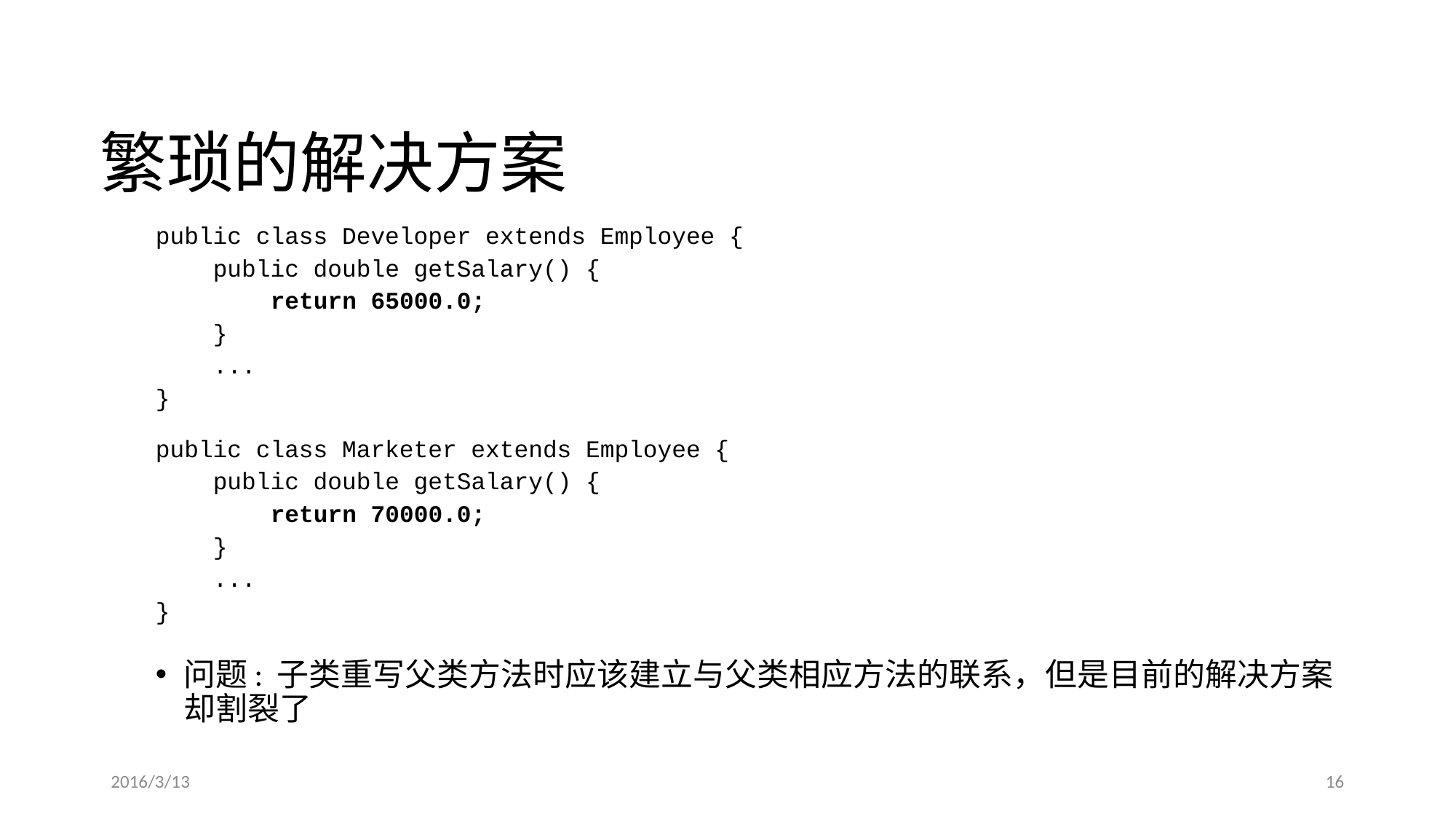

# 繁琐的解决方案
public class Developer extends Employee {
    public double getSalary() {
        return 65000.0;
    }
    ...
}

public class Marketer extends Employee {
    public double getSalary() {
        return 70000.0;
    }
    ...
}

问题: 子类重写父类方法时应该建立与父类相应方法的联系，但是目前的解决方案却割裂了
2016/3/13
16